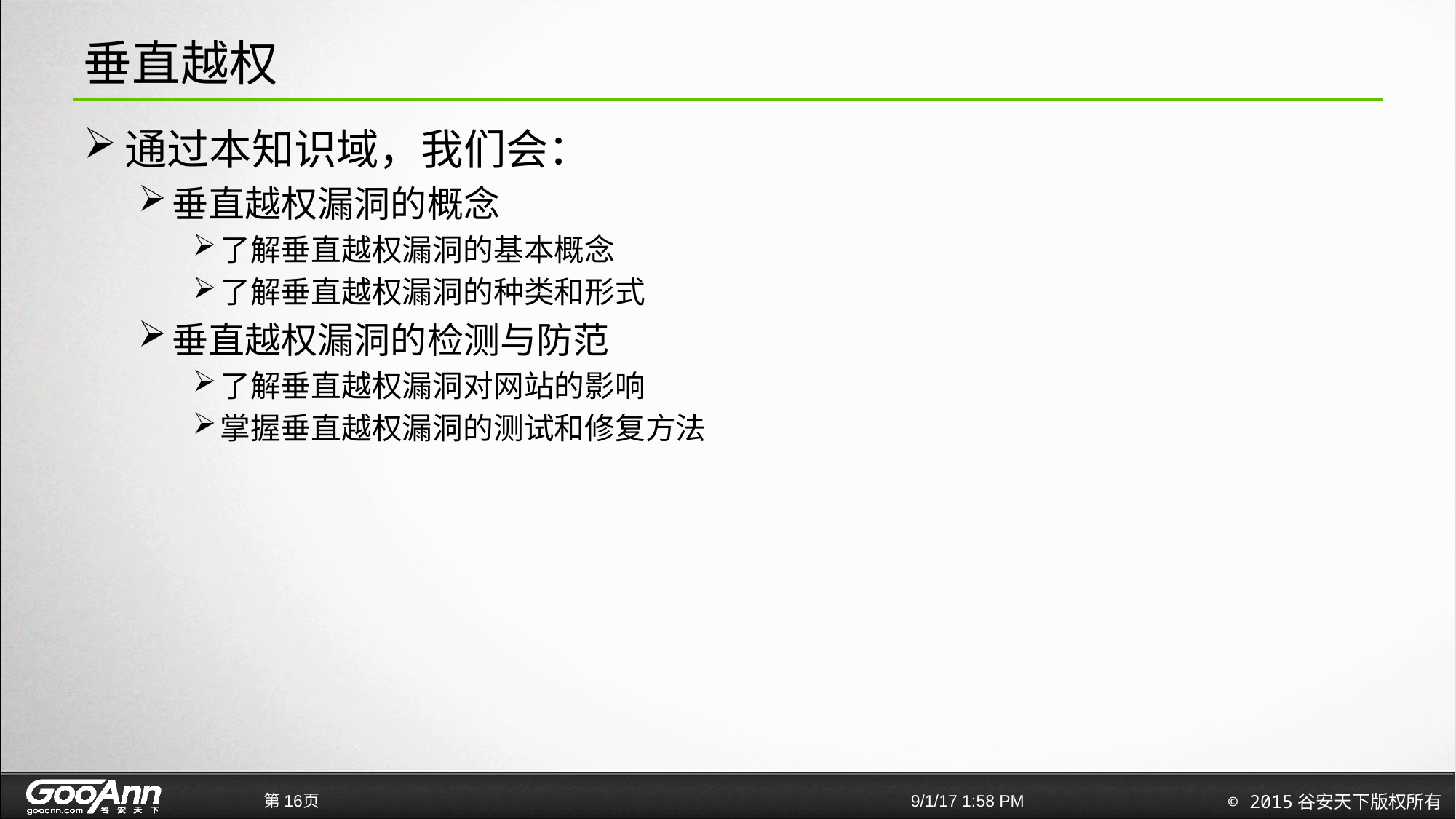

# 垂直越权
通过本知识域，我们会：
垂直越权漏洞的概念
了解垂直越权漏洞的基本概念
了解垂直越权漏洞的种类和形式
垂直越权漏洞的检测与防范
了解垂直越权漏洞对网站的影响
掌握垂直越权漏洞的测试和修复方法